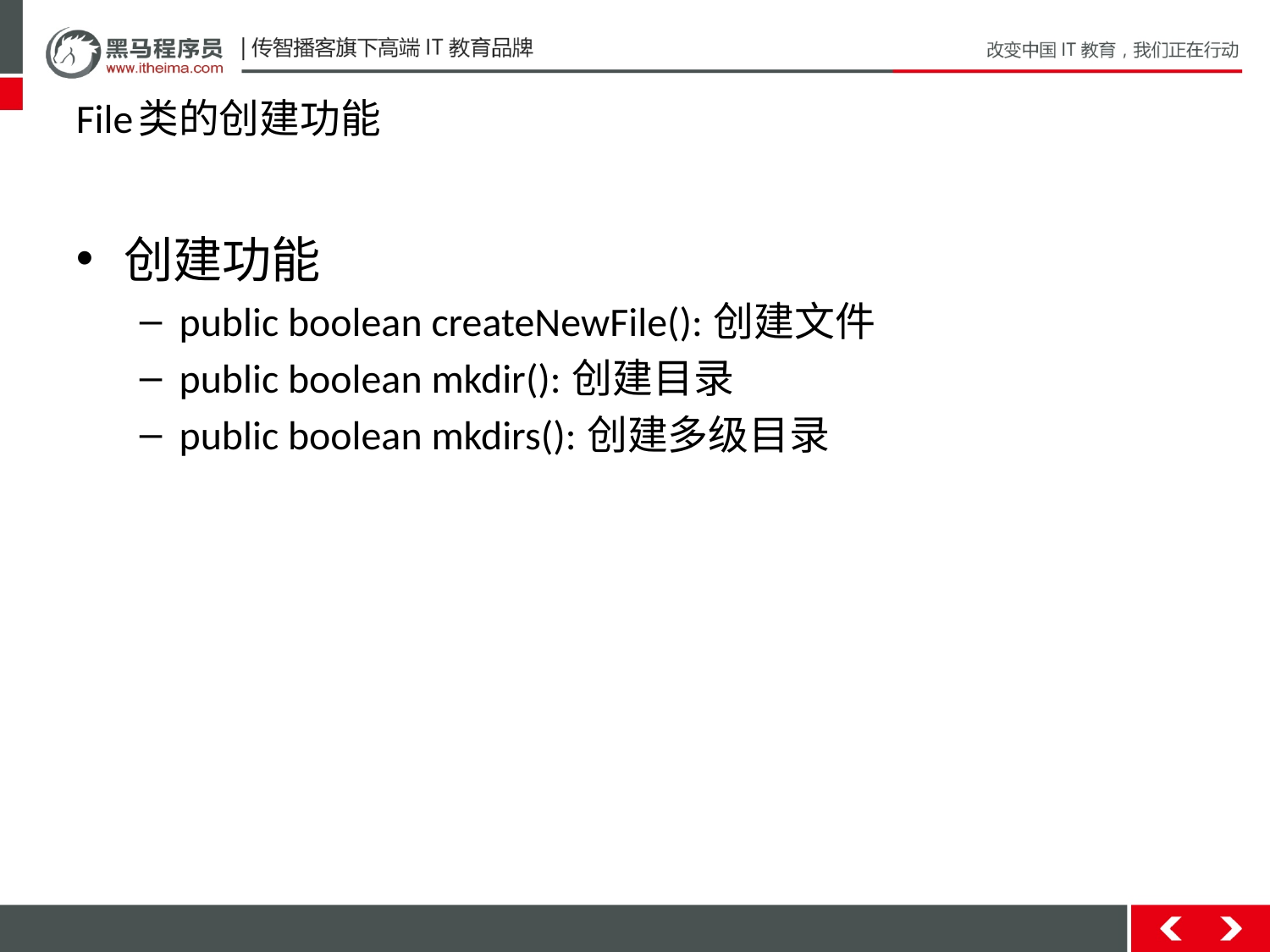

# File类的创建功能
创建功能
public boolean createNewFile():创建文件
public boolean mkdir():创建目录
public boolean mkdirs():创建多级目录